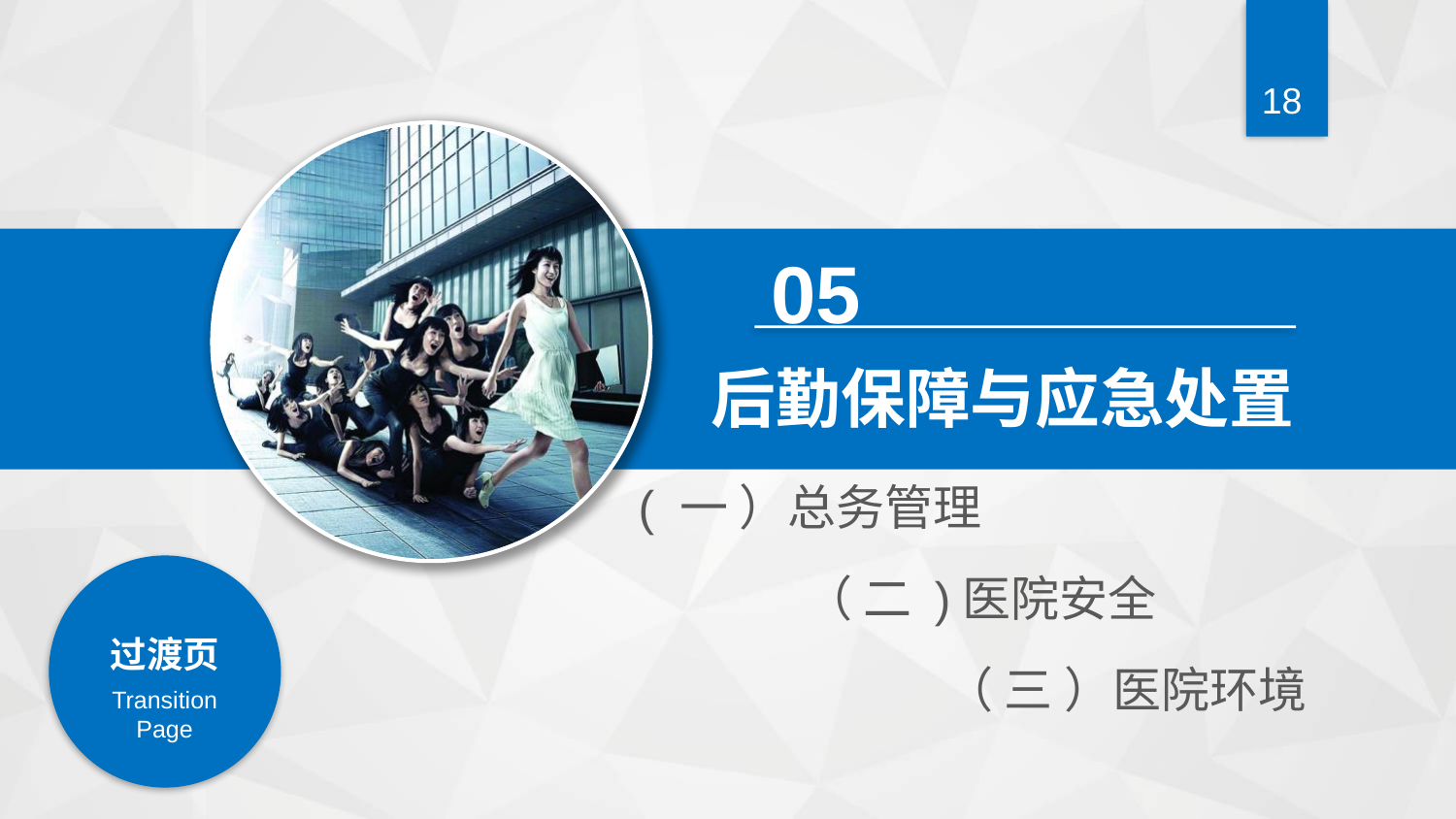

05

后勤保障与应急处置
( 一 ）总务管理
（ 二 )医院安全
（ 三 ）医院环境